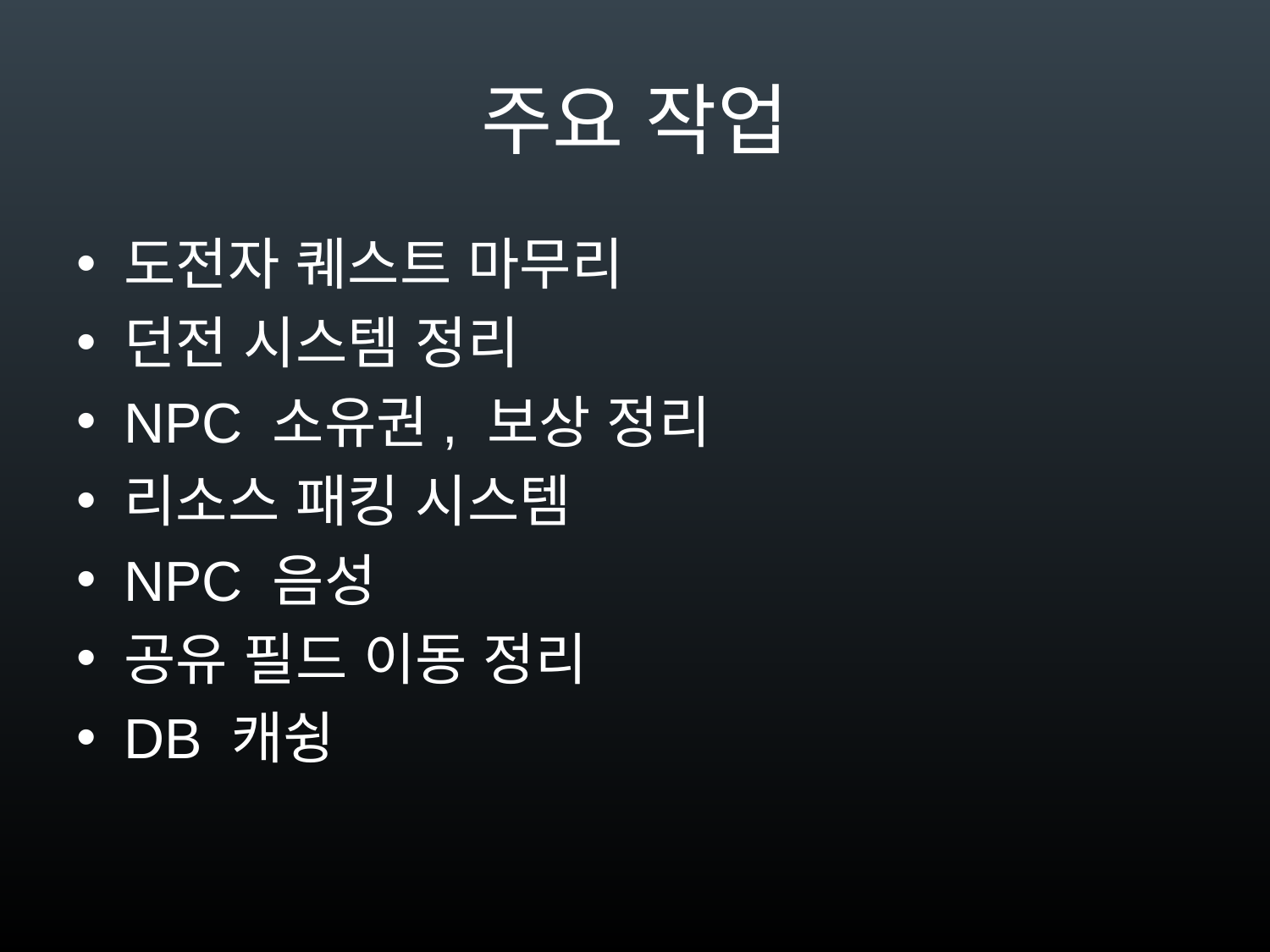

# 주요 작업
도전자 퀘스트 마무리
던전 시스템 정리
NPC 소유권, 보상 정리
리소스 패킹 시스템
NPC 음성
공유 필드 이동 정리
DB 캐슁